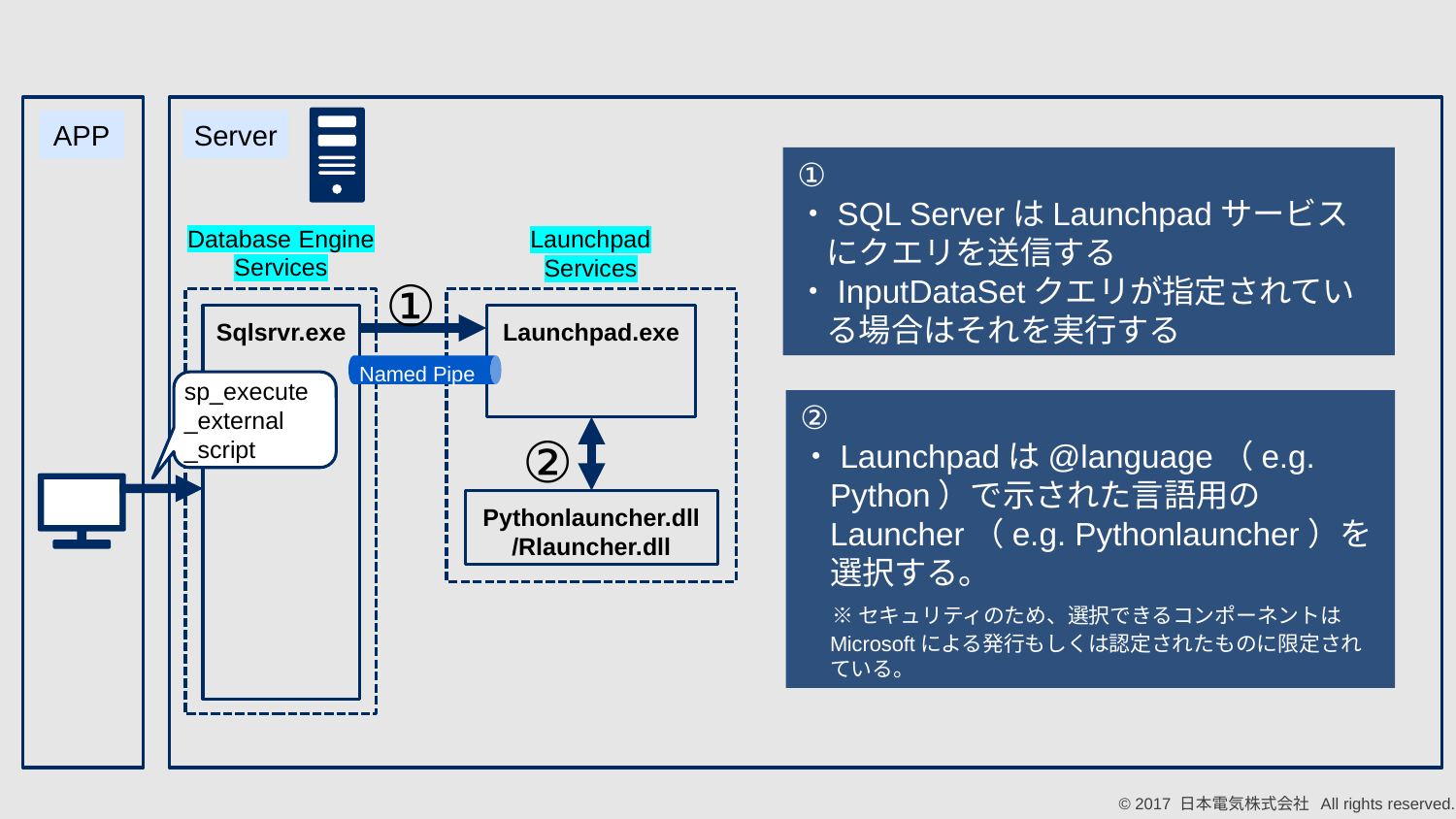

Server
APP
①
・SQL ServerはLaunchpadサービスにクエリを送信する
・InputDataSetクエリが指定されている場合はそれを実行する
Database Engine
Services
Launchpad
Services
①

Sqlsrvr.exe
Launchpad.exe

Named Pipe
sp_execute
_external
_script
②
・Launchpadは@language（e.g. Python）で示された言語用のLauncher（e.g. Pythonlauncher）を選択する。
　※ セキュリティのため、選択できるコンポーネントはMicrosoftによる発行もしくは認定されたものに限定されている。
②

Pythonlauncher.dll
/Rlauncher.dll